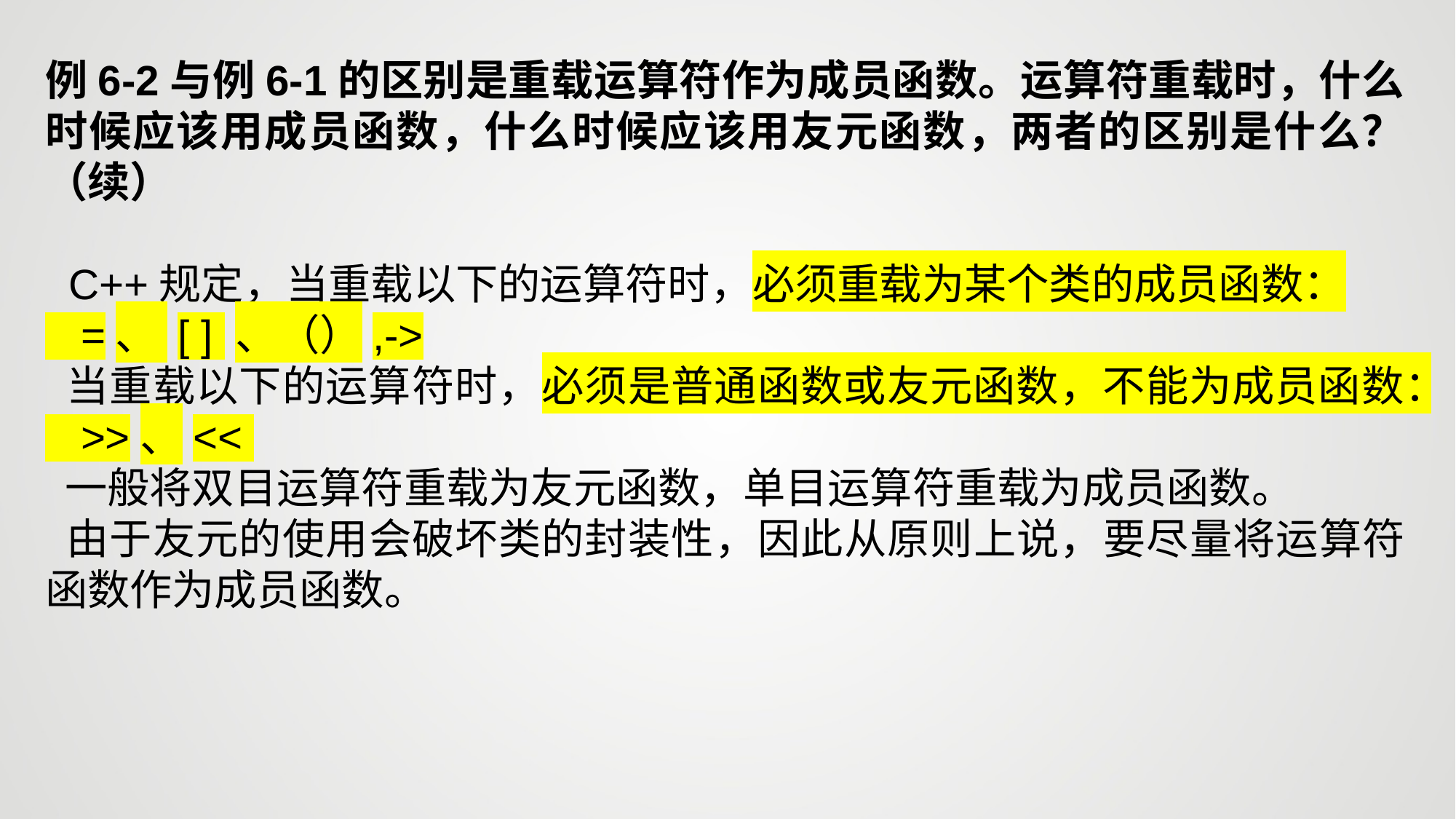

例6-2与例6-1的区别是重载运算符作为成员函数。运算符重载时，什么时候应该用成员函数，什么时候应该用友元函数，两者的区别是什么？（续）

  C++规定，当重载以下的运算符时，必须重载为某个类的成员函数：
   =、 [ ] 、（）,->
 当重载以下的运算符时，必须是普通函数或友元函数，不能为成员函数：
   >>、<<
 一般将双目运算符重载为友元函数，单目运算符重载为成员函数。
 由于友元的使用会破坏类的封装性，因此从原则上说，要尽量将运算符函数作为成员函数。